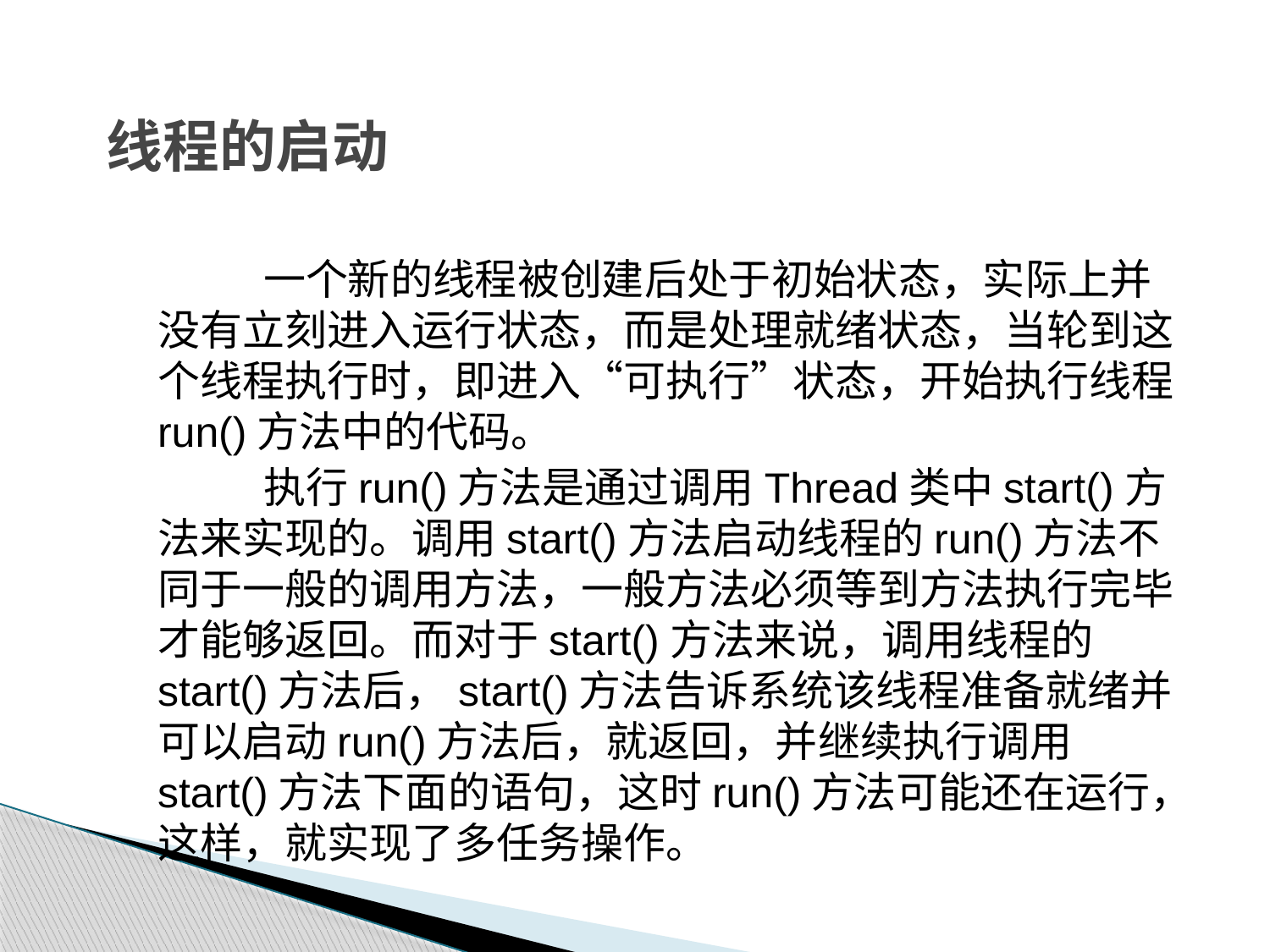

# 线程的启动
一个新的线程被创建后处于初始状态，实际上并没有立刻进入运行状态，而是处理就绪状态，当轮到这个线程执行时，即进入“可执行”状态，开始执行线程run()方法中的代码。
执行run()方法是通过调用Thread类中start()方法来实现的。调用start()方法启动线程的run()方法不同于一般的调用方法，一般方法必须等到方法执行完毕才能够返回。而对于start()方法来说，调用线程的start()方法后，start()方法告诉系统该线程准备就绪并可以启动run()方法后，就返回，并继续执行调用start()方法下面的语句，这时run()方法可能还在运行，这样，就实现了多任务操作。